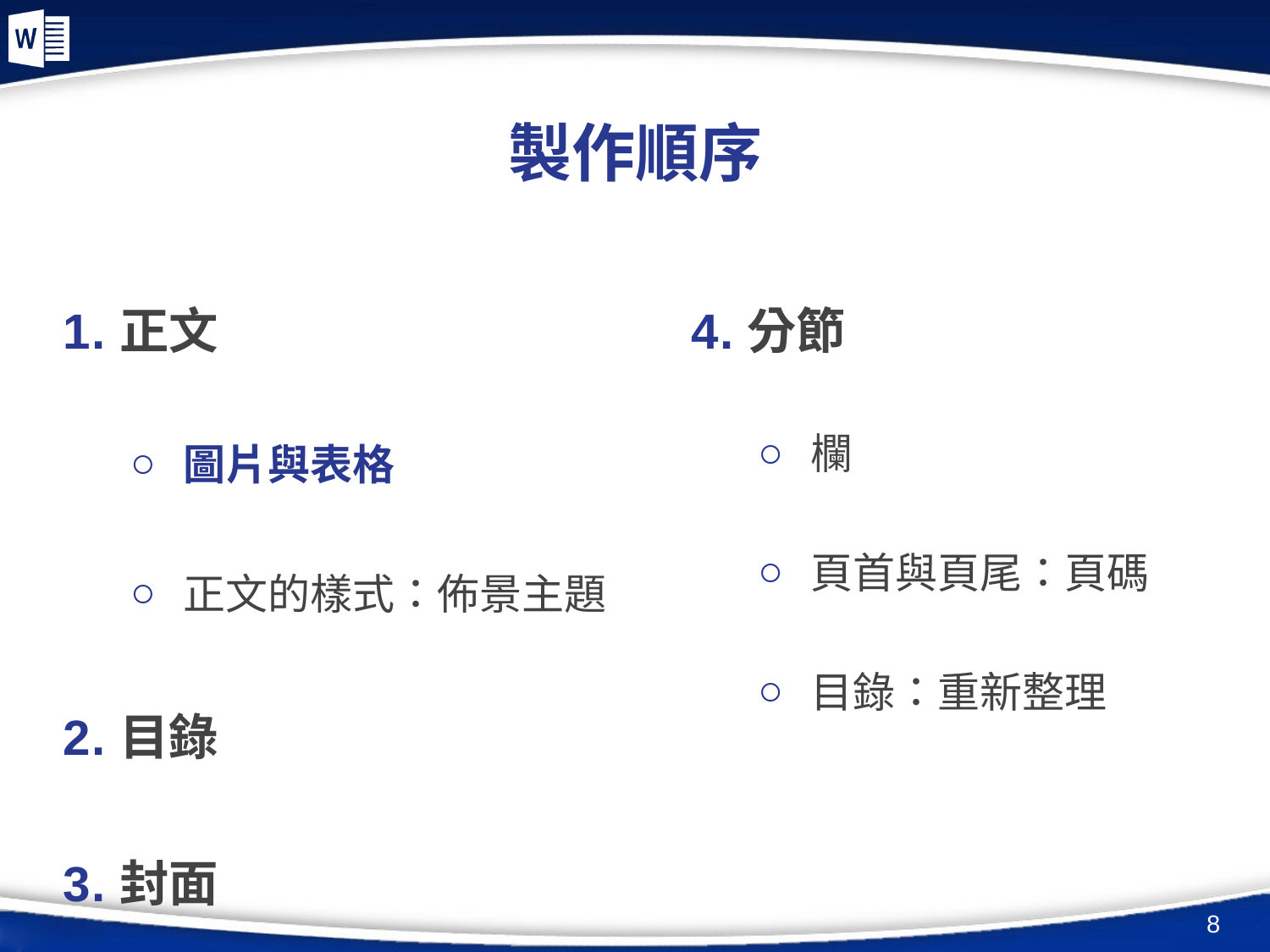

# 製作順序
分節
欄
頁首與頁尾：頁碼
目錄：重新整理

正文
圖片與表格
正文的樣式：佈景主題
目錄
封面
8